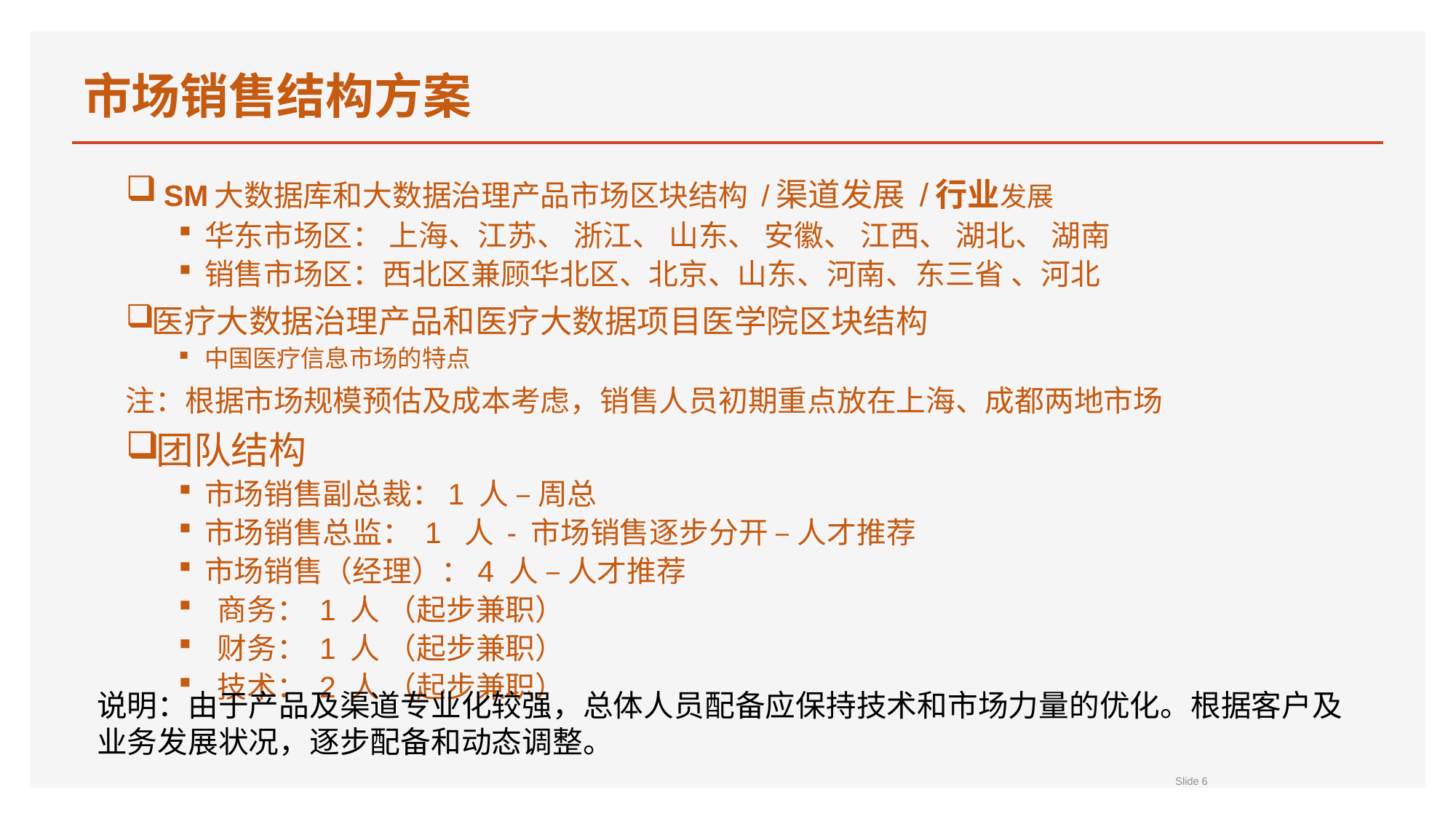

# 市场销售结构方案
 SM大数据库和大数据治理产品市场区块结构 /渠道发展 /行业发展
华东市场区： 上海、江苏、 浙江、 山东、 安徽、 江西、 湖北、 湖南
销售市场区：西北区兼顾华北区、北京、山东、河南、东三省 、河北
医疗大数据治理产品和医疗大数据项目医学院区块结构
中国医疗信息市场的特点
注：根据市场规模预估及成本考虑，销售人员初期重点放在上海、成都两地市场
团队结构
市场销售副总裁：1 人 – 周总
市场销售总监： 1  人 - 市场销售逐步分开 – 人才推荐
市场销售（经理）：4 人 – 人才推荐
 商务： 1 人 （起步兼职）
 财务： 1 人 （起步兼职）
 技术： 2 人 （起步兼职）

说明：由于产品及渠道专业化较强，总体人员配备应保持技术和市场力量的优化。根据客户及业务发展状况，逐步配备和动态调整。
Slide 6